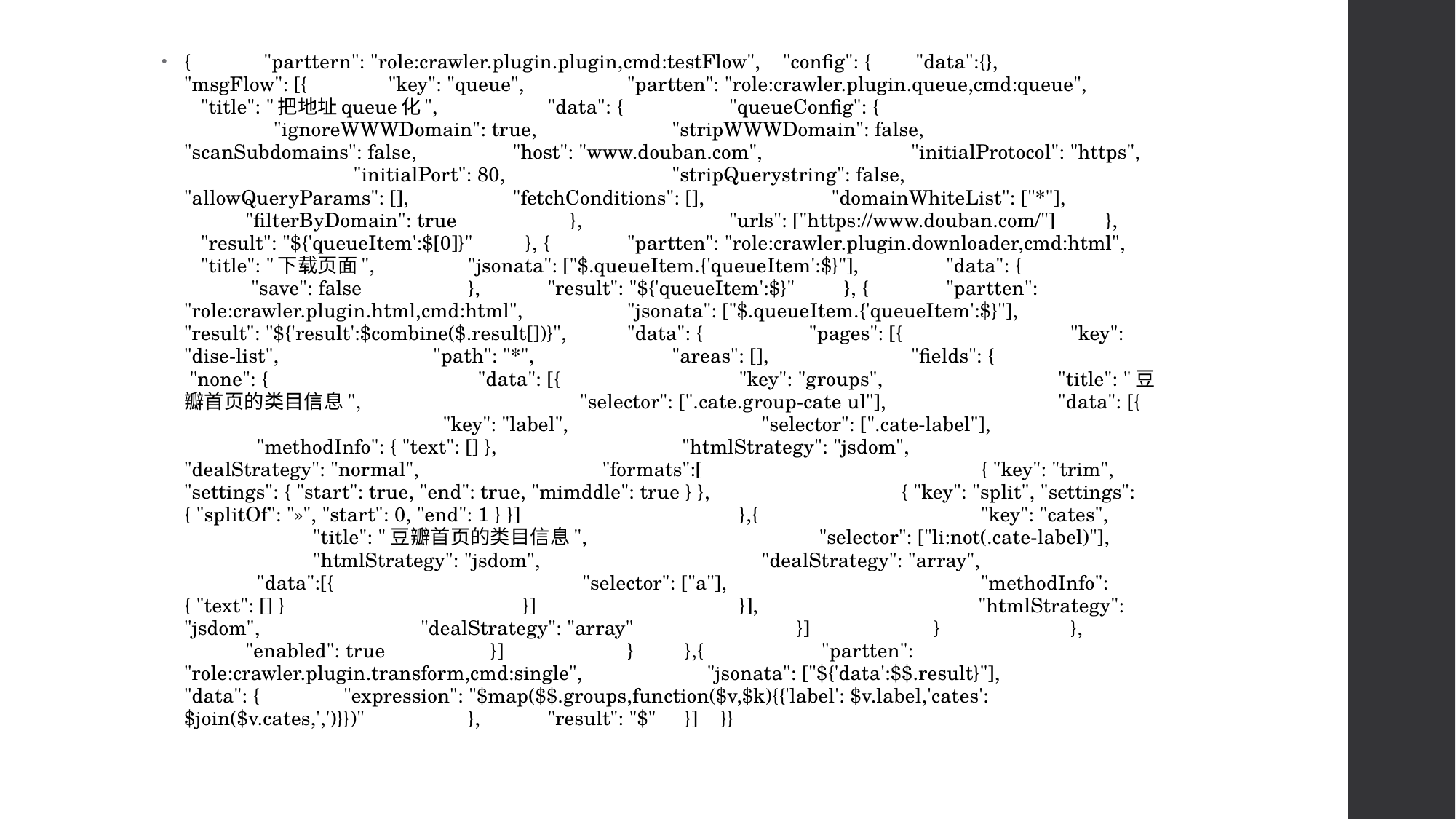

{	"parttern": "role:crawler.plugin.plugin,cmd:testFlow",    "config": {        "data":{},	    "msgFlow": [{	        "key": "queue",	        "partten": "role:crawler.plugin.queue,cmd:queue",	        "title": "把地址queue化",	        "data": {	            "queueConfig": {	                "ignoreWWWDomain": true,	                "stripWWWDomain": false,	                "scanSubdomains": false,	                "host": "www.douban.com",	                "initialProtocol": "https",	                "initialPort": 80,	                "stripQuerystring": false,	                "allowQueryParams": [],	                "fetchConditions": [],	                "domainWhiteList": ["*"],	                "filterByDomain": true	            },	            "urls": ["https://www.douban.com/"]	        },	        "result": "${'queueItem':$[0]}"	    }, {	        "partten": "role:crawler.plugin.downloader,cmd:html",	        "title": "下载页面",	        "jsonata": ["$.queueItem.{'queueItem':$}"],	        "data": {	            "save": false	        },	        "result": "${'queueItem':$}"	    }, {	        "partten": "role:crawler.plugin.html,cmd:html",	        "jsonata": ["$.queueItem.{'queueItem':$}"],	        "result": "${'result':$combine($.result[])}",	        "data": {	            "pages": [{	                "key": "dise-list",	                "path": "*",	                "areas": [],	                "fields": {	                    "none": {	                        "data": [{	                            "key": "groups",	                            "title": "豆瓣首页的类目信息",	                            "selector": [".cate.group-cate ul"],	                            "data": [{	                                "key": "label",	                                "selector": [".cate-label"],	                                "methodInfo": { "text": [] },	                                "htmlStrategy": "jsdom",	                                "dealStrategy": "normal",	                                "formats":[	                                	{ "key": "trim", "settings": { "start": true, "end": true, "mimddle": true } },                        				{ "key": "split", "settings": { "splitOf": "»", "start": 0, "end": 1 } }]	                            },{	                            	"key": "cates",		                            "title": "豆瓣首页的类目信息",		                            "selector": ["li:not(.cate-label)"],		                            "htmlStrategy": "jsdom",	                                "dealStrategy": "array",	                                "data":[{	                                	"selector": ["a"],	                                	"methodInfo": { "text": [] }	                                }]	                            }],	                            "htmlStrategy": "jsdom",	                            "dealStrategy": "array"	                        }]	                    }	                },	                "enabled": true	            }]	        }	    },{	    	"partten": "role:crawler.plugin.transform,cmd:single",	        "jsonata": ["${'data':$$.result}"],	        "data": {	        	"expression": "$map($$.groups,function($v,$k){{'label': $v.label,'cates': $join($v.cates,',')}})"	        },	        "result": "$"	    }]    }}